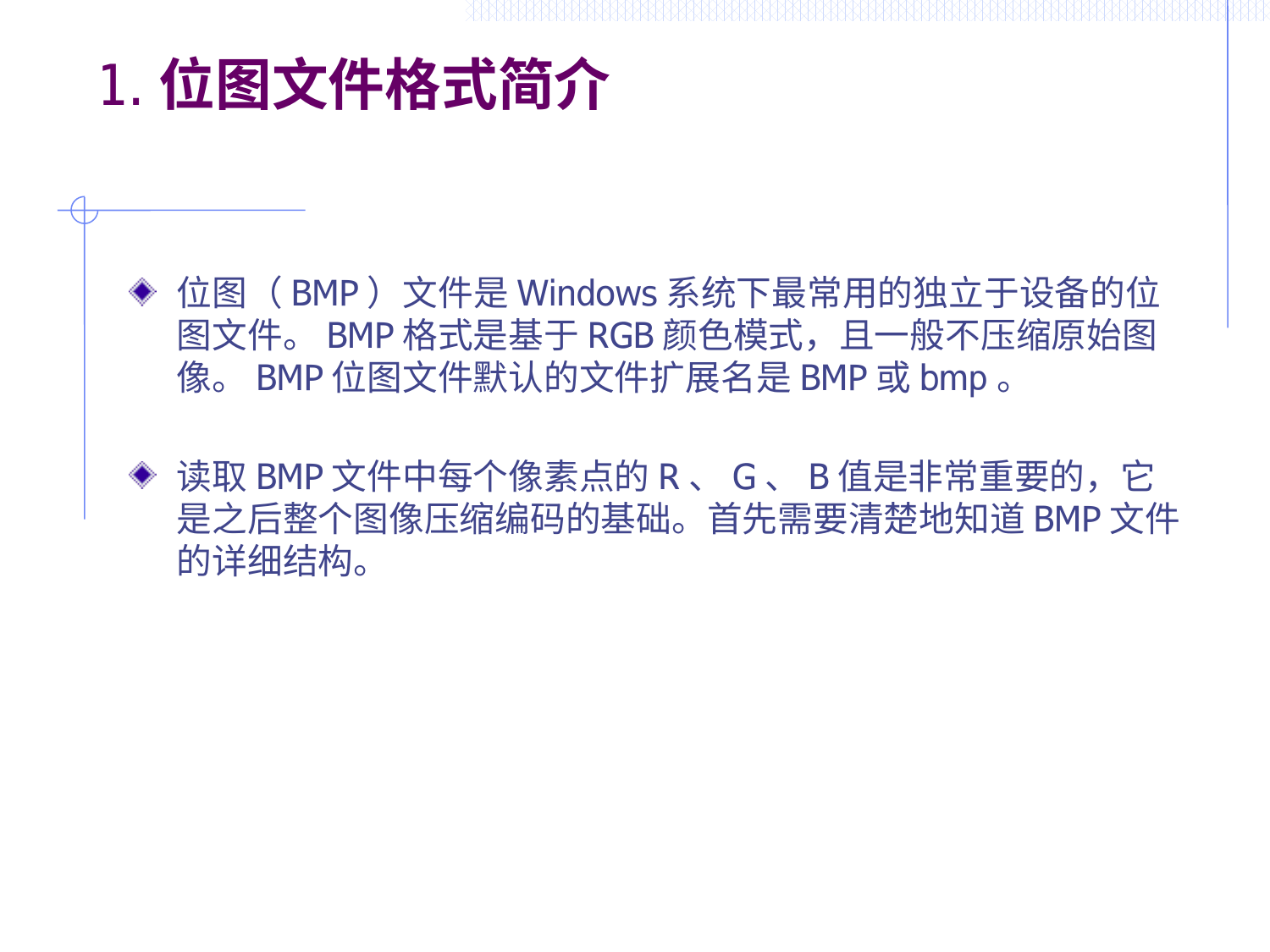

# 1.位图文件格式简介
位图（BMP）文件是Windows系统下最常用的独立于设备的位图文件。BMP格式是基于RGB颜色模式，且一般不压缩原始图像。BMP位图文件默认的文件扩展名是BMP或bmp。

读取BMP文件中每个像素点的R、G、B值是非常重要的，它是之后整个图像压缩编码的基础。首先需要清楚地知道BMP文件的详细结构。